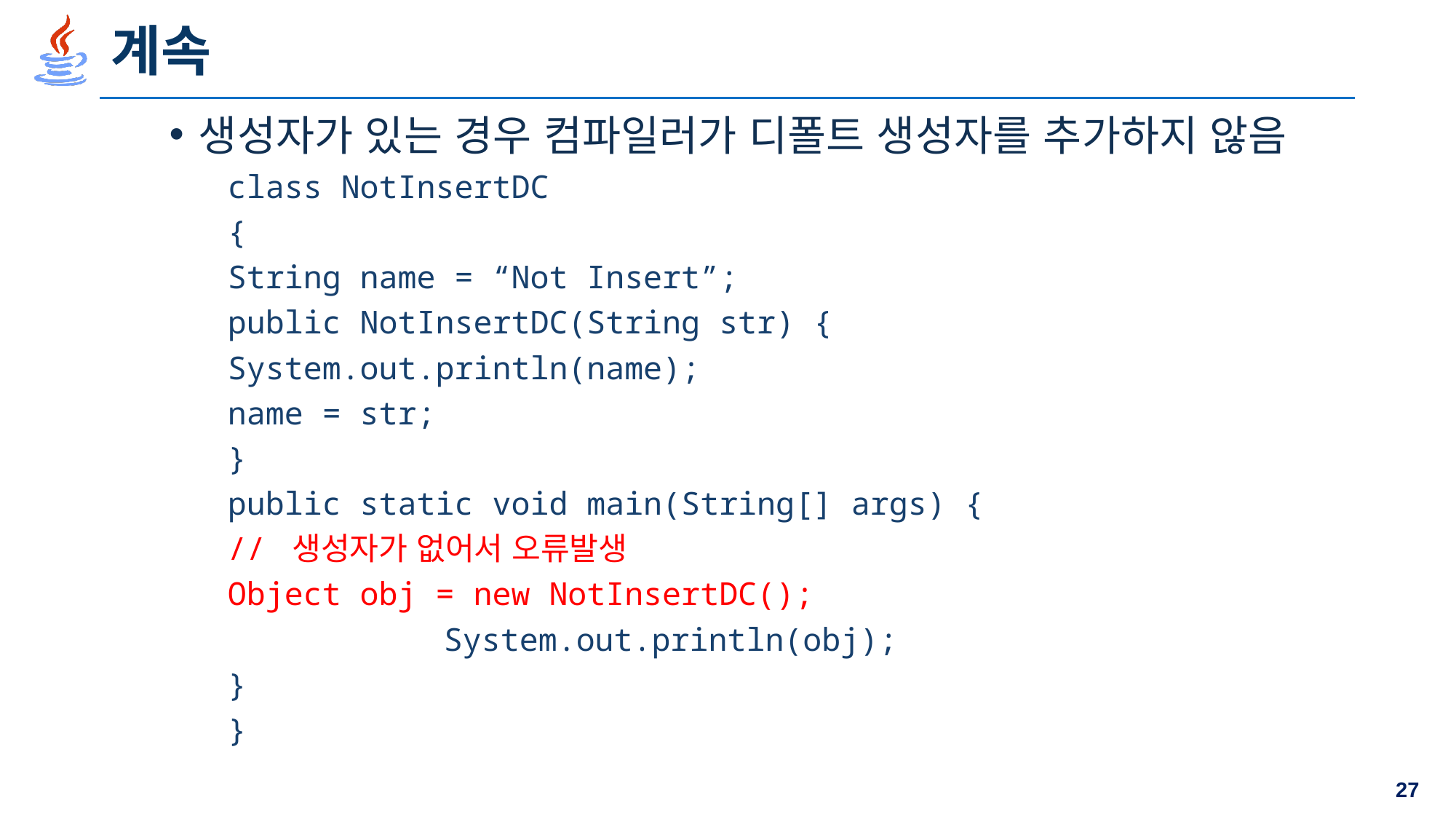

# 계속
생성자가 있는 경우 컴파일러가 디폴트 생성자를 추가하지 않음
class NotInsertDC
{
	String name = “Not Insert”;
	public NotInsertDC(String str) {
		System.out.println(name);
		name = str;
	}
	public static void main(String[] args) {
		// 생성자가 없어서 오류발생
		Object obj = new NotInsertDC();
          		System.out.println(obj);
	}
}

27